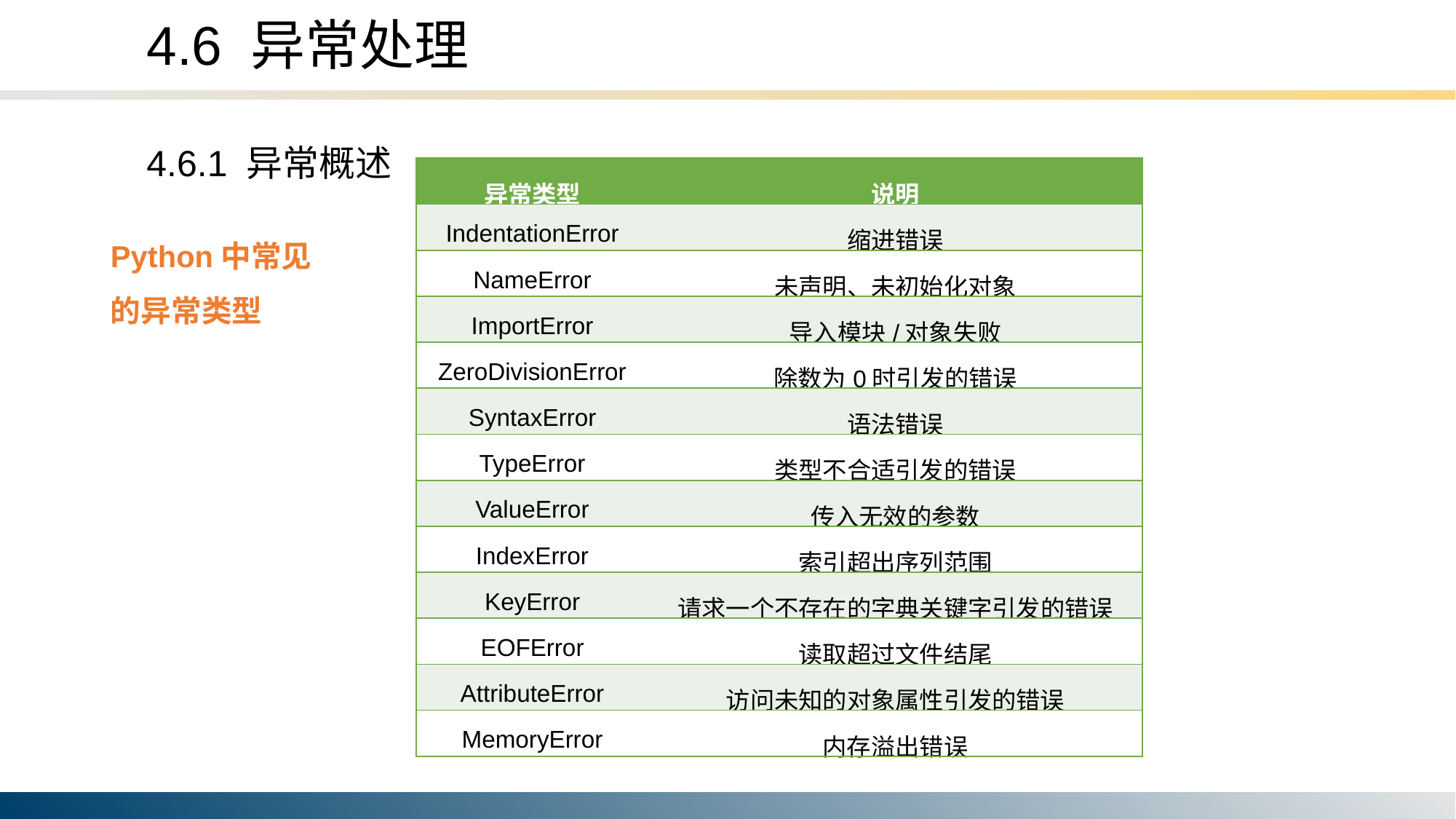

4.6 异常处理
4.6.1 异常概述
| 异常类型 | 说明 |
| --- | --- |
| IndentationError | 缩进错误 |
| NameError | 未声明、未初始化对象 |
| ImportError | 导入模块/对象失败 |
| ZeroDivisionError | 除数为0时引发的错误 |
| SyntaxError | 语法错误 |
| TypeError | 类型不合适引发的错误 |
| ValueError | 传入无效的参数 |
| IndexError | 索引超出序列范围 |
| KeyError | 请求一个不存在的字典关键字引发的错误 |
| EOFError | 读取超过文件结尾 |
| AttributeError | 访问未知的对象属性引发的错误 |
| MemoryError | 内存溢出错误 |
Python中常见的异常类型